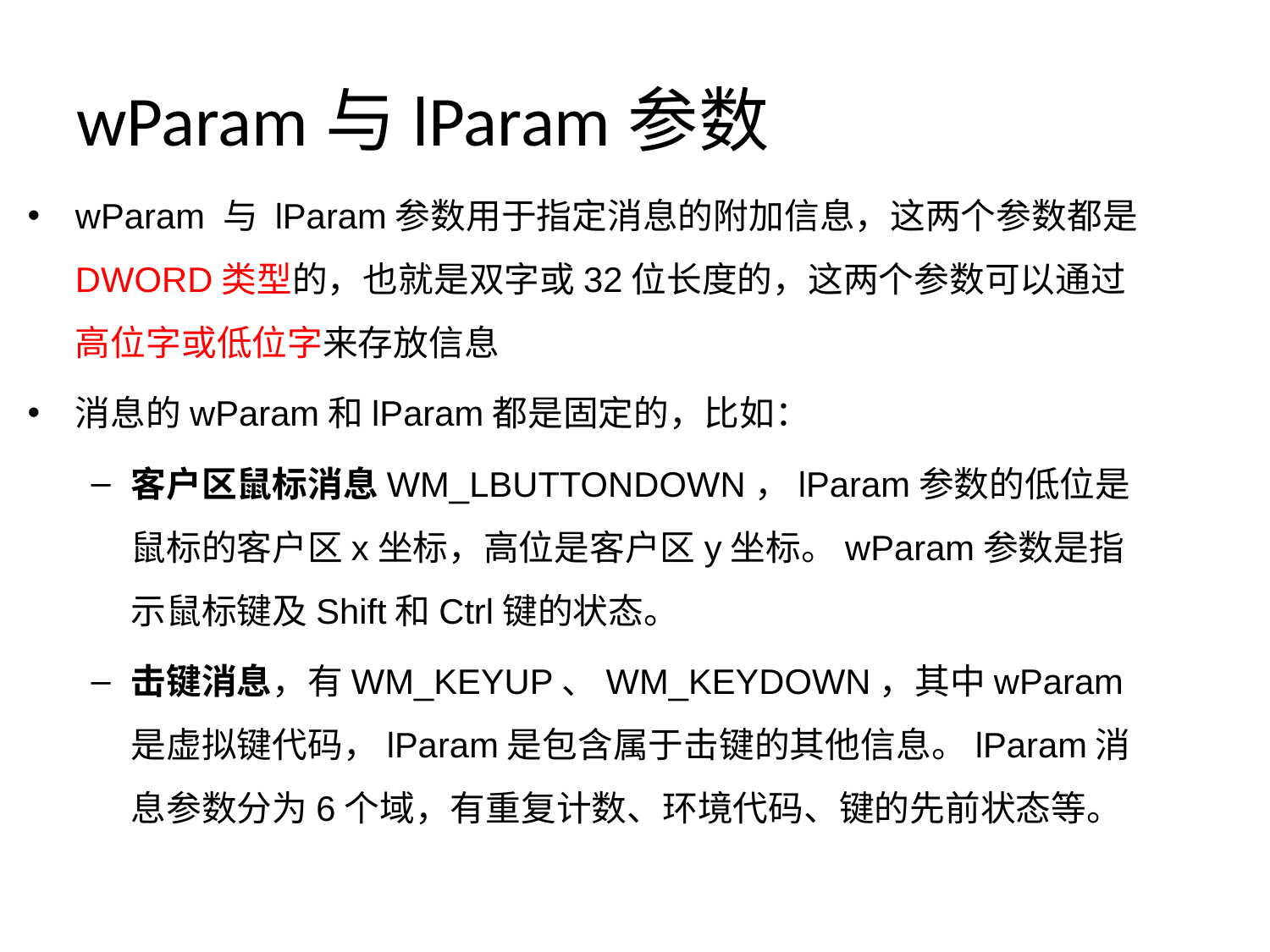

# wParam与lParam参数
wParam 与 lParam参数用于指定消息的附加信息，这两个参数都是DWORD类型的，也就是双字或32位长度的，这两个参数可以通过高位字或低位字来存放信息
消息的wParam和lParam都是固定的，比如：
客户区鼠标消息WM_LBUTTONDOWN，lParam参数的低位是鼠标的客户区x坐标，高位是客户区y坐标。wParam参数是指示鼠标键及Shift和Ctrl键的状态。
击键消息，有WM_KEYUP、WM_KEYDOWN，其中wParam是虚拟键代码，lParam是包含属于击键的其他信息。lParam消息参数分为6个域，有重复计数、环境代码、键的先前状态等。
11